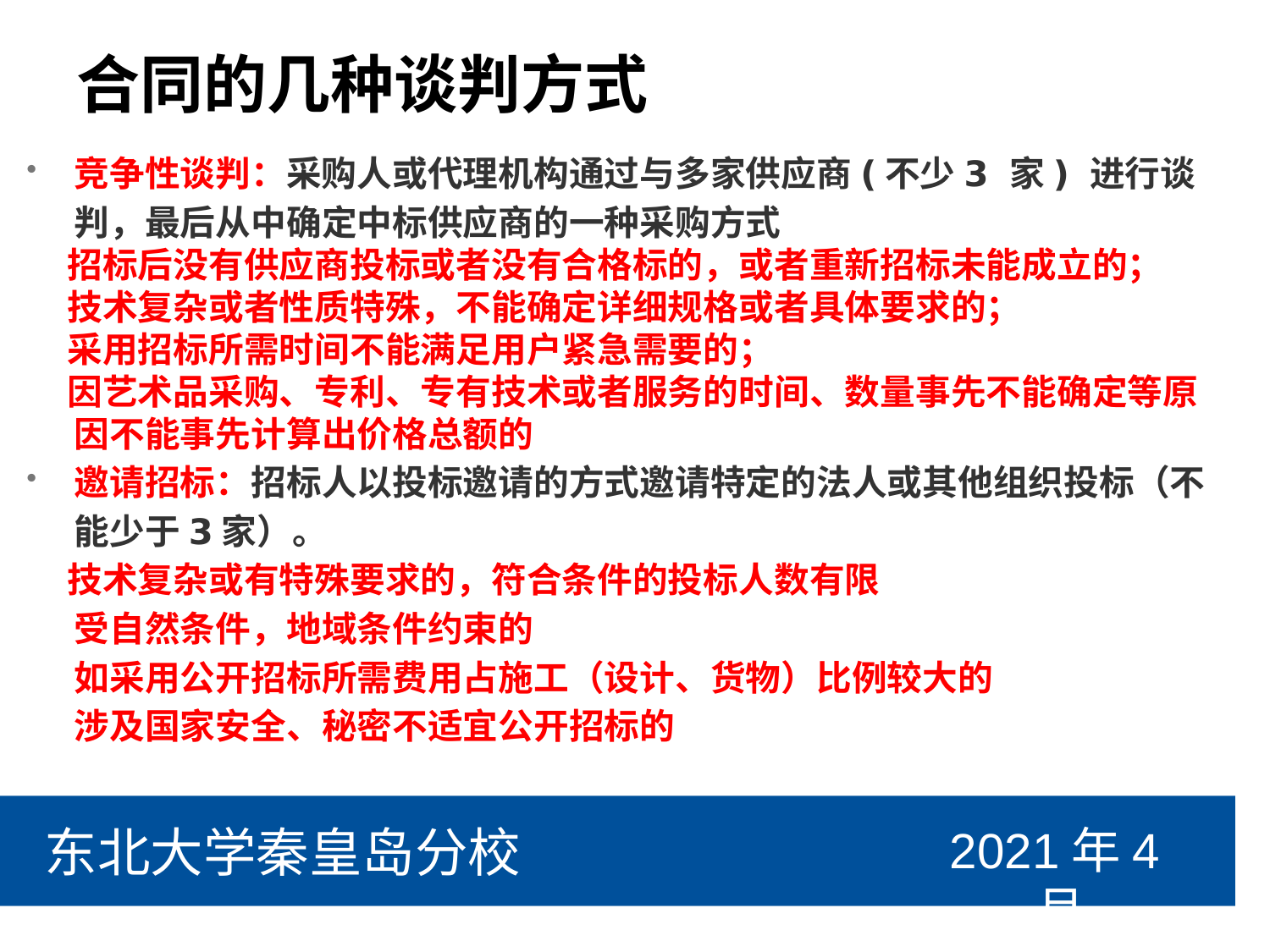

# 合同的几种谈判方式
竞争性谈判：采购人或代理机构通过与多家供应商(不少3 家) 进行谈判，最后从中确定中标供应商的一种采购方式
    招标后没有供应商投标或者没有合格标的，或者重新招标未能成立的；
    技术复杂或者性质特殊，不能确定详细规格或者具体要求的；
    采用招标所需时间不能满足用户紧急需要的；
    因艺术品采购、专利、专有技术或者服务的时间、数量事先不能确定等原因不能事先计算出价格总额的
邀请招标：招标人以投标邀请的方式邀请特定的法人或其他组织投标（不能少于3家）。
    技术复杂或有特殊要求的，符合条件的投标人数有限
受自然条件，地域条件约束的
如采用公开招标所需费用占施工（设计、货物）比例较大的
涉及国家安全、秘密不适宜公开招标的